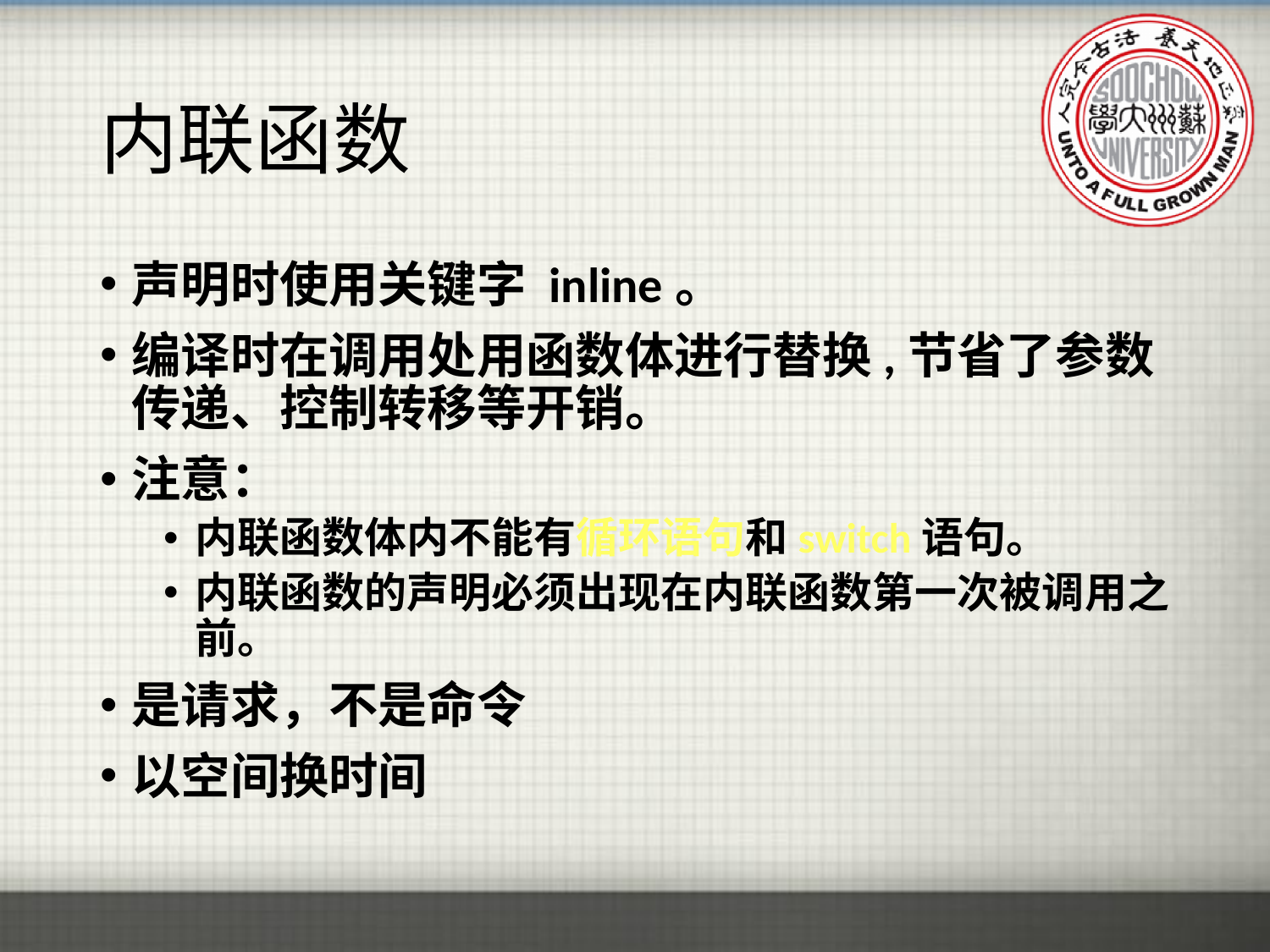

# 内联函数
声明时使用关键字 inline。
编译时在调用处用函数体进行替换,节省了参数传递、控制转移等开销。
注意：
内联函数体内不能有循环语句和switch语句。
内联函数的声明必须出现在内联函数第一次被调用之前。
是请求，不是命令
以空间换时间